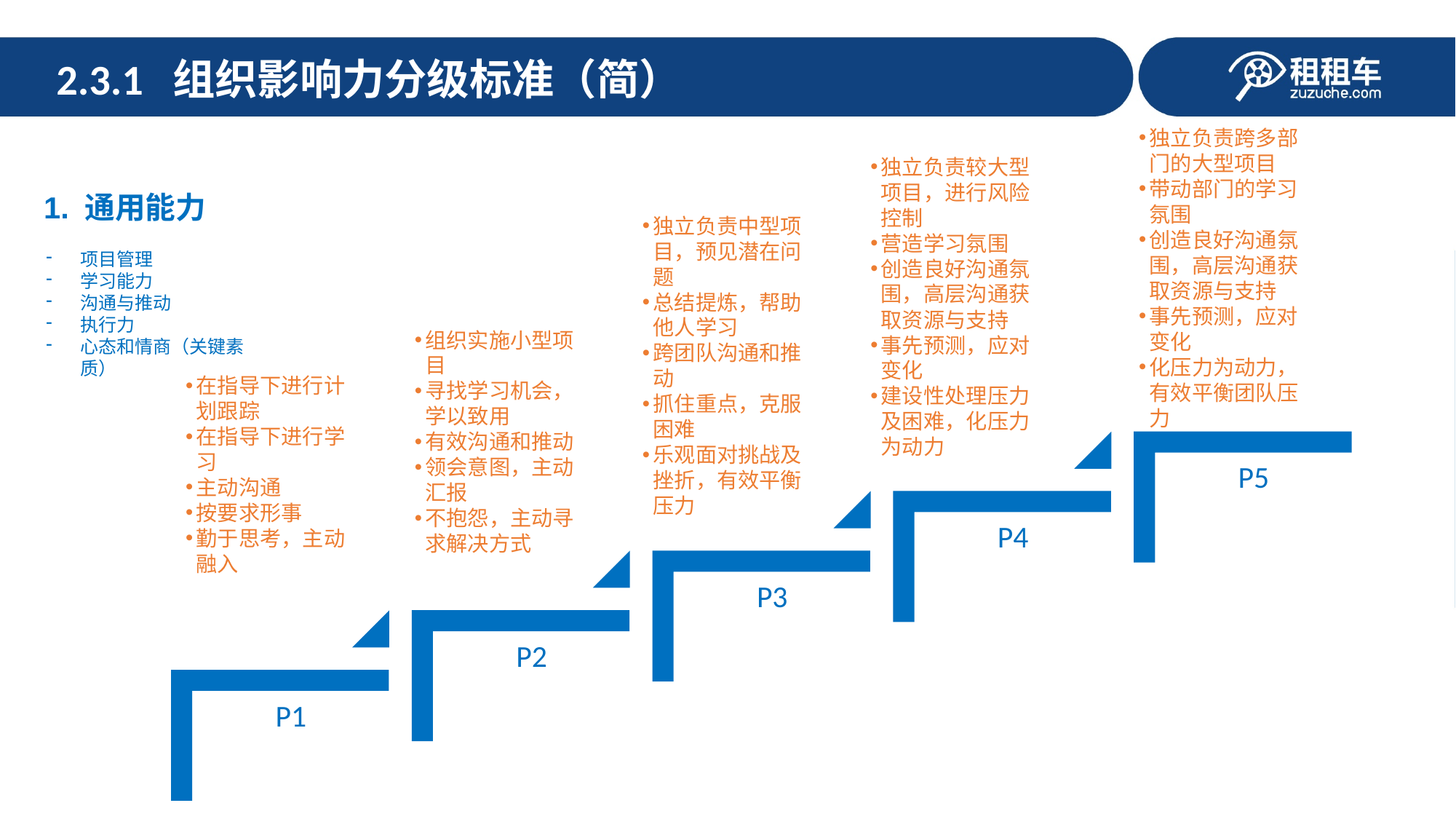

# 2.3.1  组织影响力分级标准（简）
独立负责跨多部门的大型项目
带动部门的学习氛围
创造良好沟通氛围，高层沟通获取资源与支持
事先预测，应对变化
化压力为动力，有效平衡团队压力
独立负责较大型项目，进行风险控制
营造学习氛围
创造良好沟通氛围，高层沟通获取资源与支持
事先预测，应对变化
建设性处理压力及困难，化压力为动力
1. 通用能力
独立负责中型项目，预见潜在问题
总结提炼，帮助他人学习
跨团队沟通和推动
抓住重点，克服困难
乐观面对挑战及挫折，有效平衡压力
项目管理
学习能力
沟通与推动
执行力
心态和情商（关键素质）
组织实施小型项目
寻找学习机会，学以致用
有效沟通和推动
领会意图，主动汇报
不抱怨，主动寻求解决方式
在指导下进行计划跟踪
在指导下进行学习
主动沟通
按要求形事
勤于思考，主动融入
P1
P2
P3
P4
P5